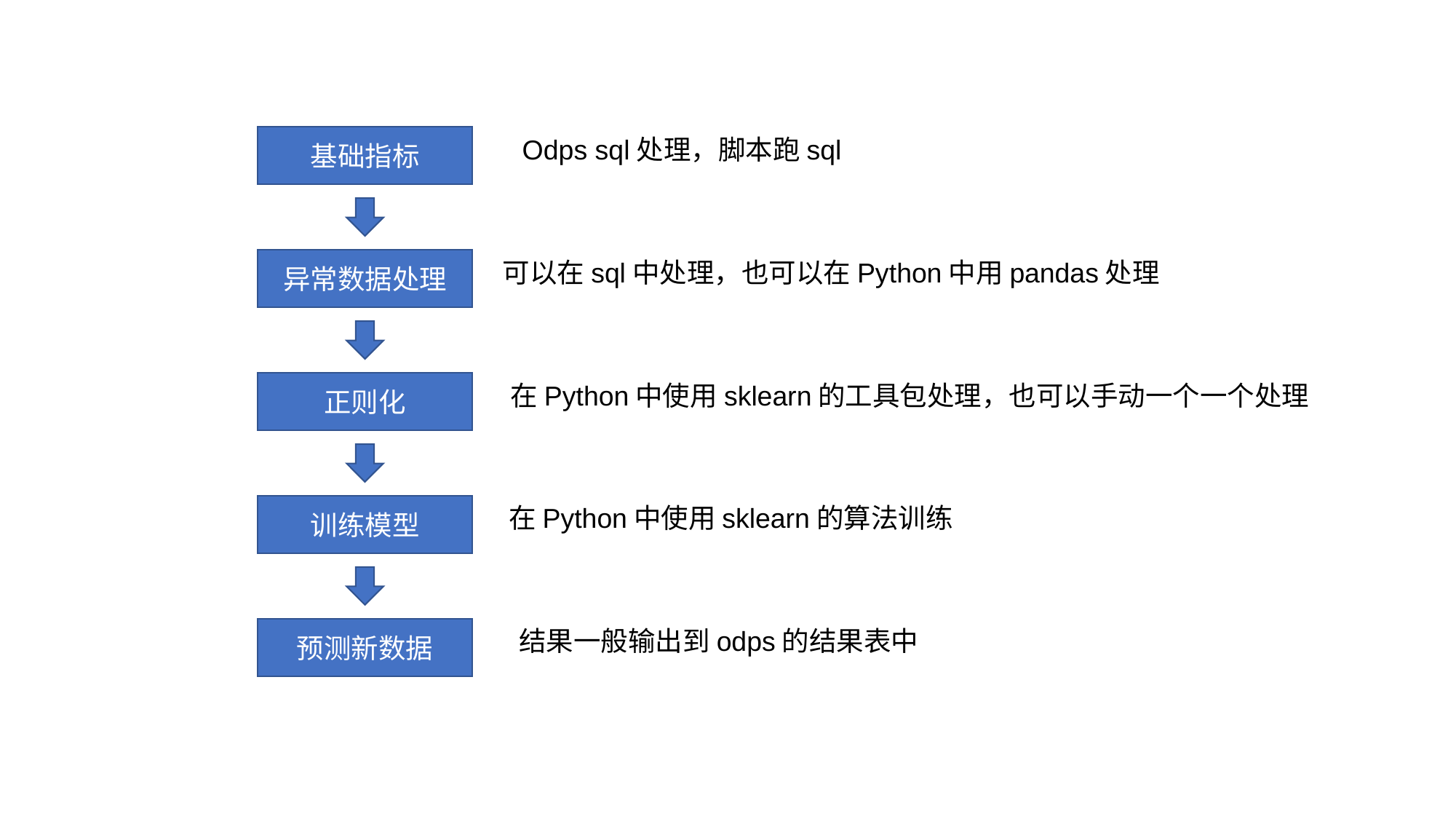

基础指标
Odps sql处理，脚本跑sql

异常数据处理
可以在sql中处理，也可以在Python中用pandas处理

正则化
在Python中使用sklearn的工具包处理，也可以手动一个一个处理

训练模型
在Python中使用sklearn的算法训练

结果一般输出到odps的结果表中
预测新数据